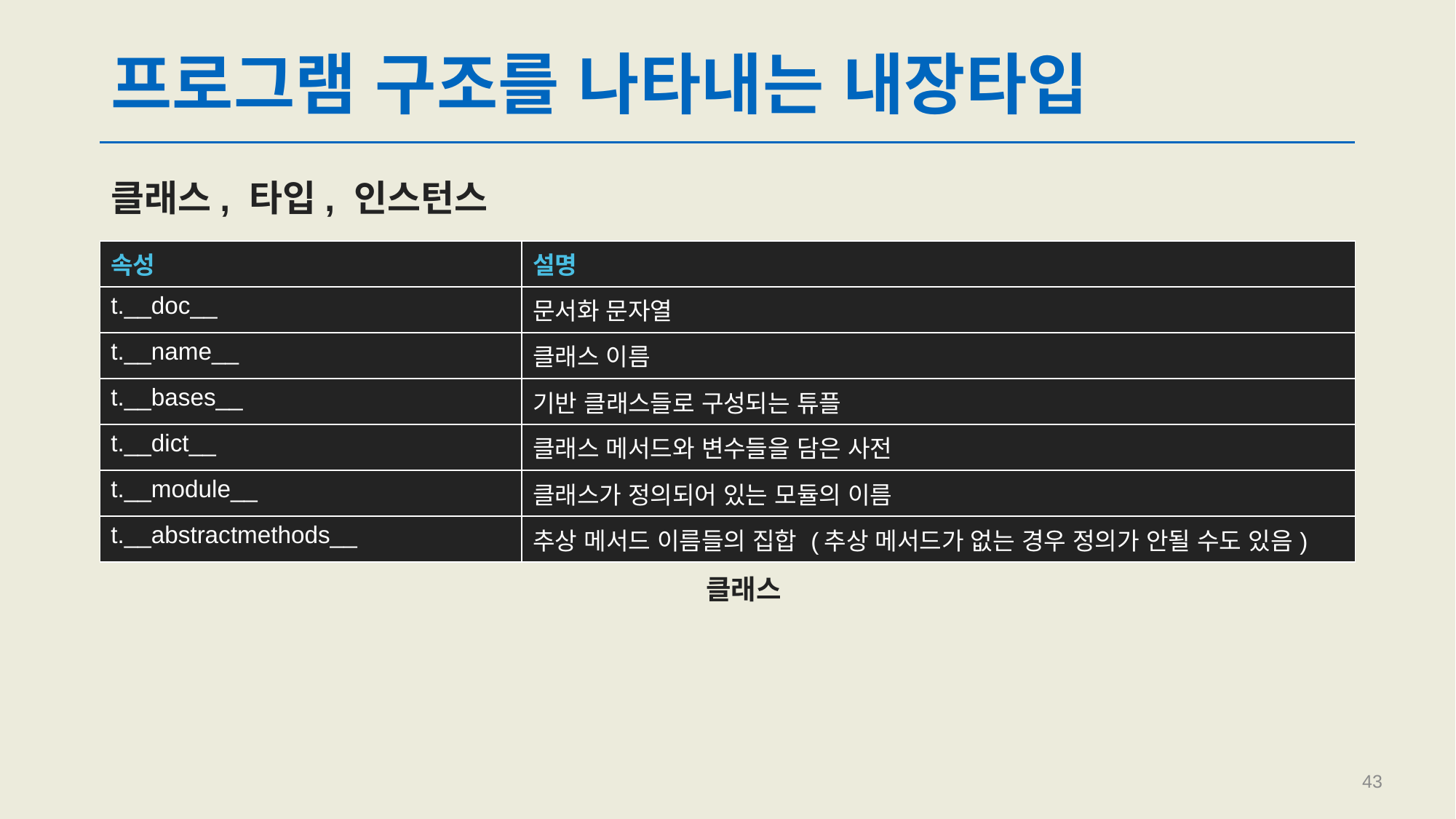

# 프로그램 구조를 나타내는 내장타입
클래스, 타입, 인스턴스
| 속성 | 설명 |
| --- | --- |
| t.\_\_doc\_\_ | 문서화 문자열 |
| t.\_\_name\_\_ | 클래스 이름 |
| t.\_\_bases\_\_ | 기반 클래스들로 구성되는 튜플 |
| t.\_\_dict\_\_ | 클래스 메서드와 변수들을 담은 사전 |
| t.\_\_module\_\_ | 클래스가 정의되어 있는 모듈의 이름 |
| t.\_\_abstractmethods\_\_ | 추상 메서드 이름들의 집합 (추상 메서드가 없는 경우 정의가 안될 수도 있음) |
클래스
43